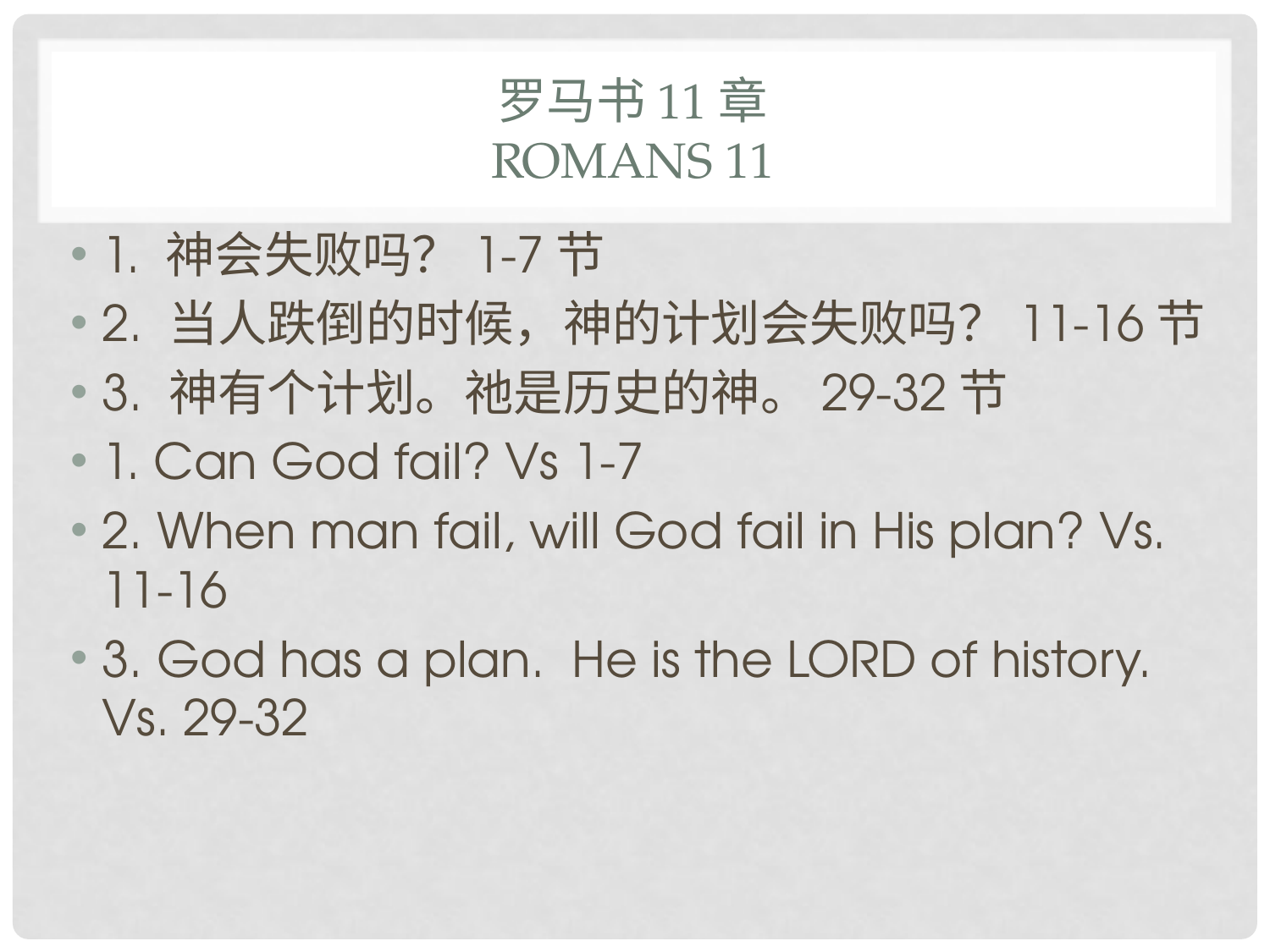

# 罗马书11章 Romans 11
1. 神会失败吗？1-7节
2. 当人跌倒的时候，神的计划会失败吗？11-16节
3. 神有个计划。祂是历史的神。29-32节
1. Can God fail? Vs 1-7
2. When man fail, will God fail in His plan? Vs. 11-16
3. God has a plan.  He is the LORD of history. Vs. 29-32